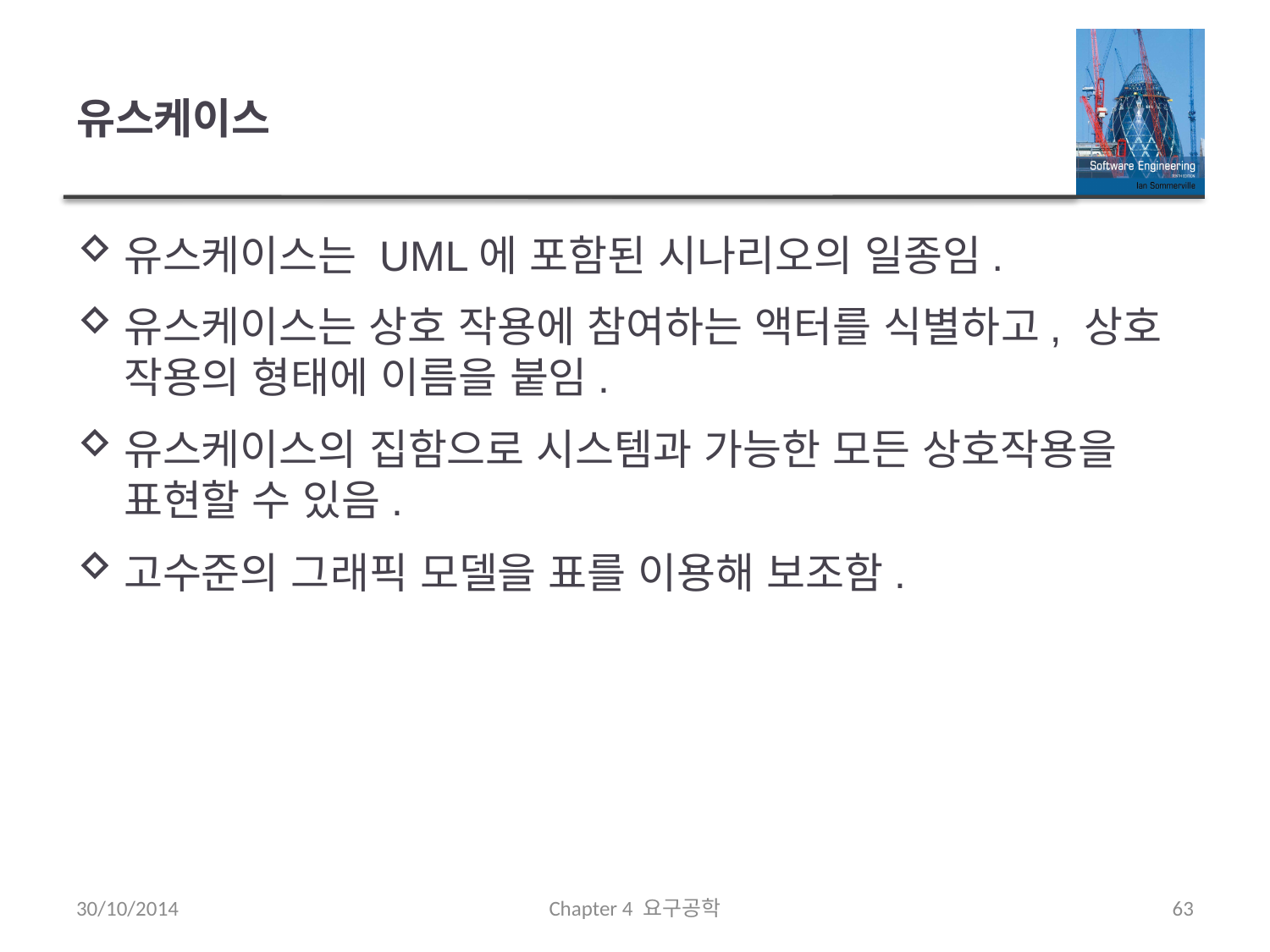

# 유스케이스
유스케이스는 UML에 포함된 시나리오의 일종임.
유스케이스는 상호 작용에 참여하는 액터를 식별하고, 상호 작용의 형태에 이름을 붙임.
유스케이스의 집함으로 시스템과 가능한 모든 상호작용을 표현할 수 있음.
고수준의 그래픽 모델을 표를 이용해 보조함.
30/10/2014
Chapter 4 요구공학
63